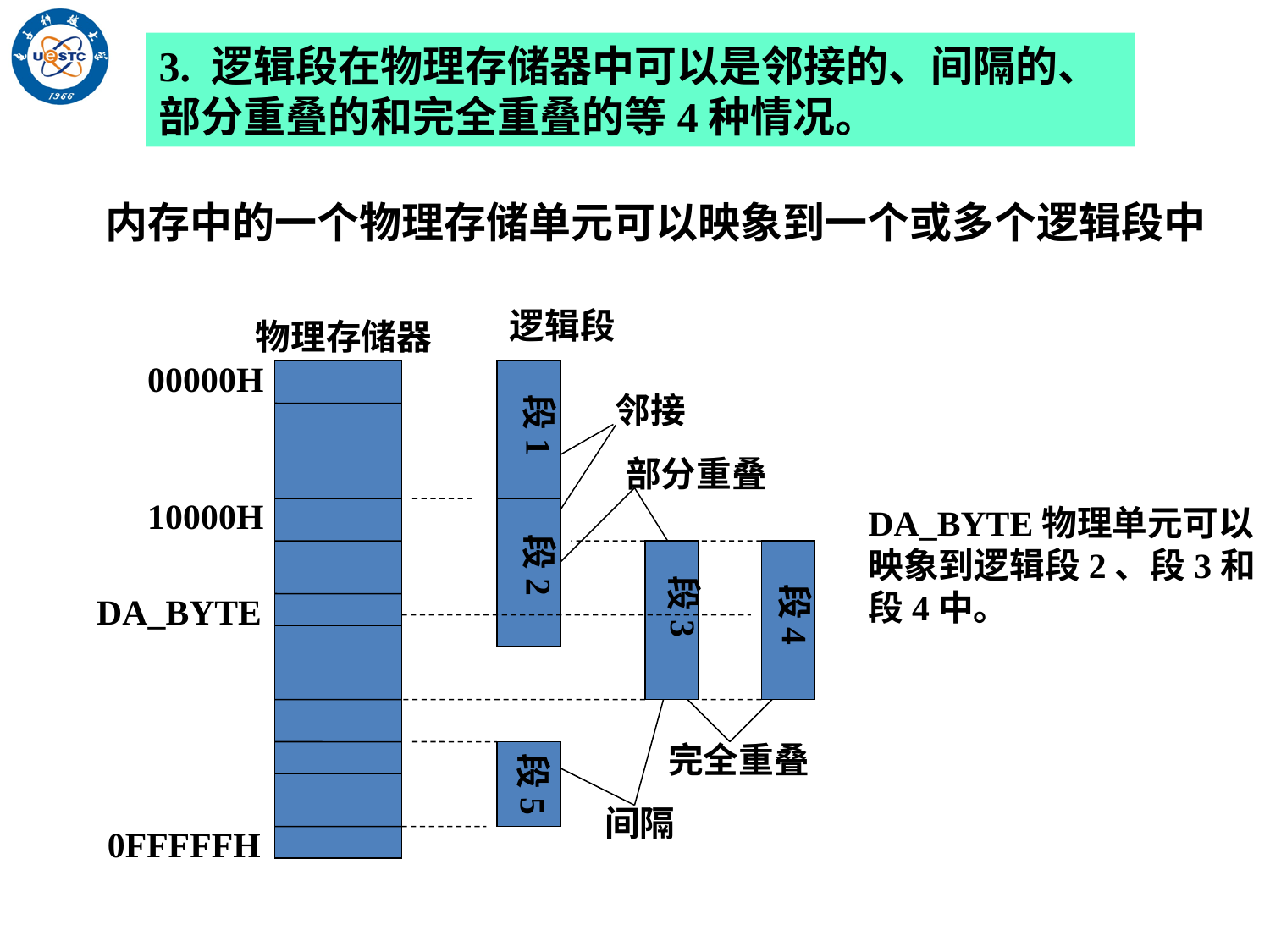

3. 逻辑段在物理存储器中可以是邻接的、间隔的、部分重叠的和完全重叠的等4种情况。
内存中的一个物理存储单元可以映象到一个或多个逻辑段中
逻辑段
物理存储器
00000H

段1

10000H

段2

段3
段4
DA_BYTE

段5

0FFFFFH

邻接

部分重叠

DA_BYTE物理单元可以映象到逻辑段2、段3和段4中。

完全重叠

间隔